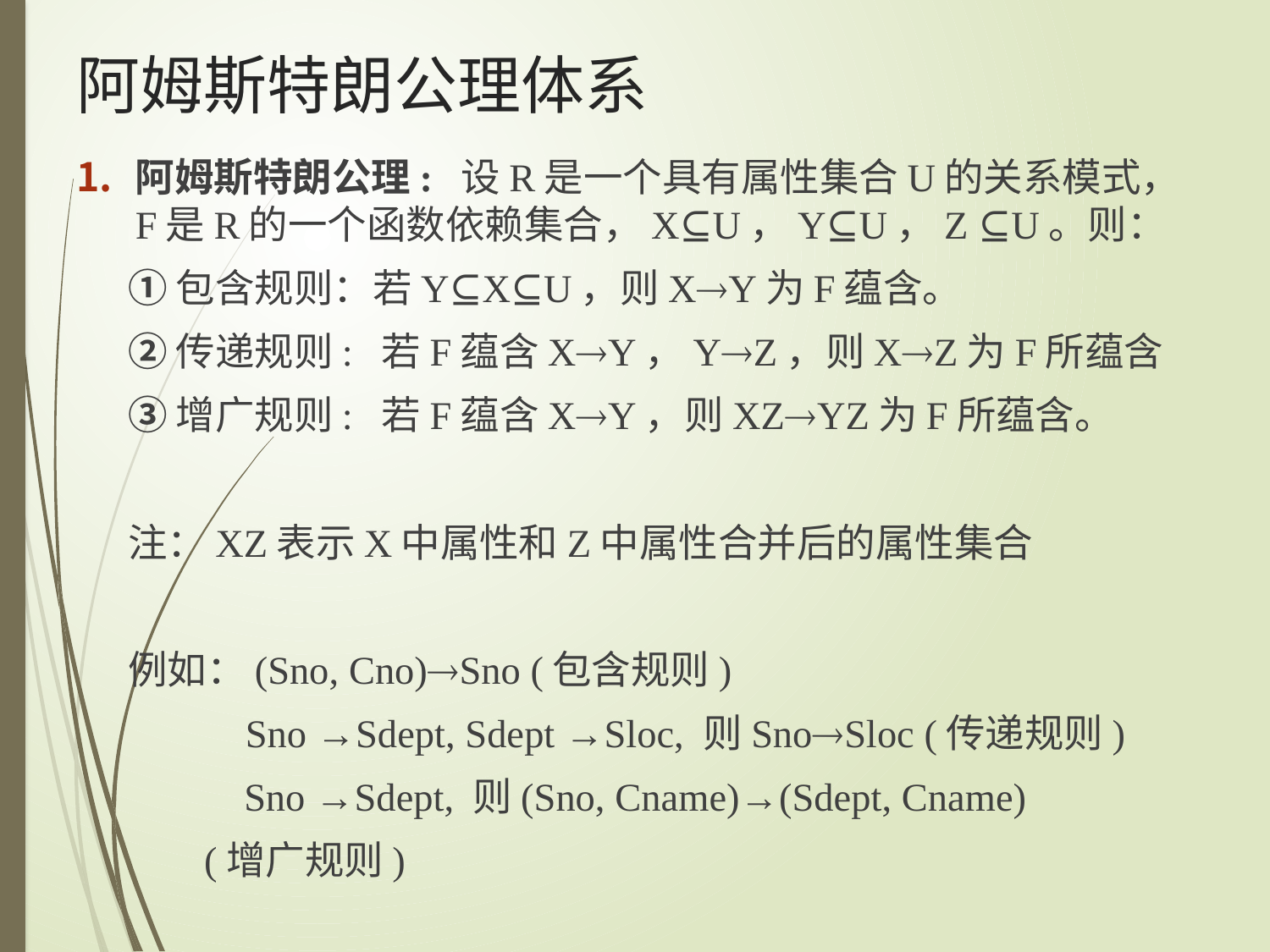

# 阿姆斯特朗公理体系
阿姆斯特朗公理:  设R是一个具有属性集合U的关系模式，F是R的一个函数依赖集合，X⊆U，Y⊆U，Z ⊆U。则：
①包含规则：若Y⊆X⊆U，则X→Y为F蕴含。
②传递规则:  若F蕴含X→Y，Y→Z，则X→Z为F所蕴含
③增广规则:  若F蕴含X→Y，则XZ→YZ为F所蕴含。

注：XZ表示X中属性和Z中属性合并后的属性集合

例如：(Sno, Cno)→Sno (包含规则)
                 Sno →Sdept, Sdept →Sloc, 则Sno→Sloc (传递规则)
        	     Sno →Sdept, 则(Sno, Cname)→(Sdept, Cname)
														 (增广规则)